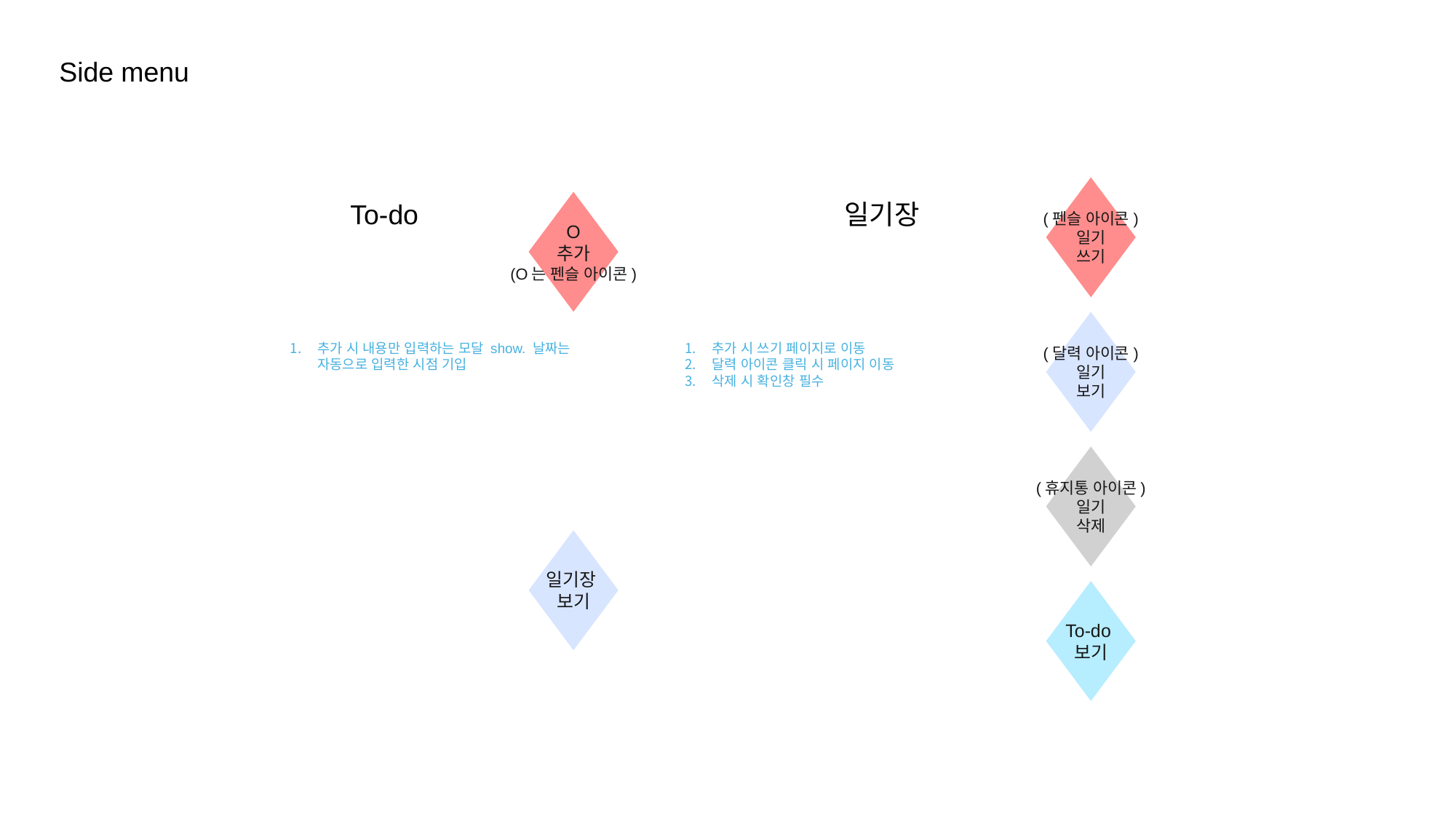

Side menu
(펜슬 아이콘)
일기
쓰기
일기장
(달력 아이콘)
일기
보기
추가 시 쓰기 페이지로 이동
달력 아이콘 클릭 시 페이지 이동
삭제 시 확인창 필수

(휴지통 아이콘)
일기
삭제
To-do
보기
To-do
O
추가
(O는 펜슬 아이콘)
추가 시 내용만 입력하는 모달 show. 날짜는 자동으로 입력한 시점 기입
일기장
보기